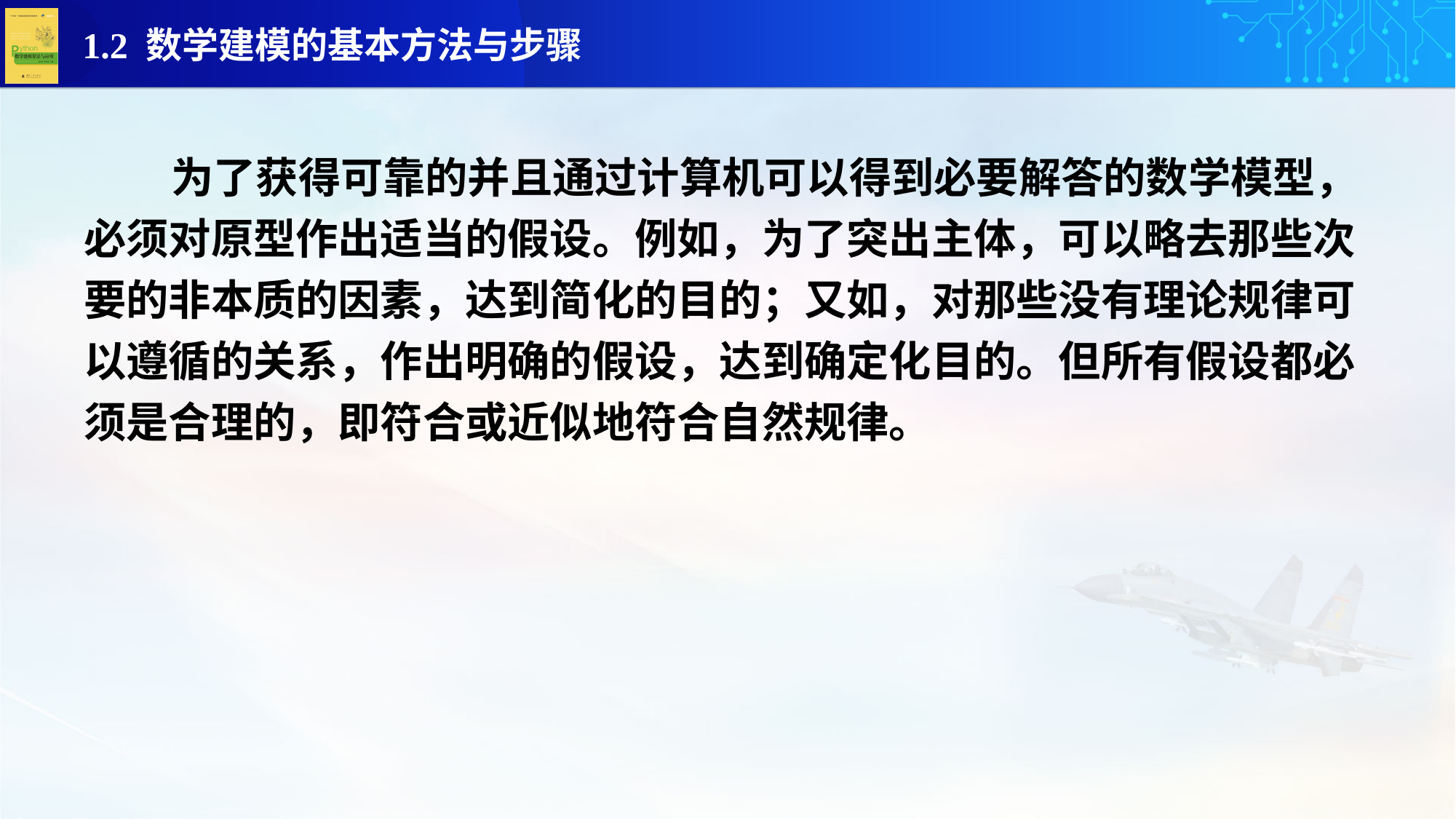

为了获得可靠的并且通过计算机可以得到必要解答的数学模型，必须对原型作出适当的假设。例如，为了突出主体，可以略去那些次要的非本质的因素，达到简化的目的；又如，对那些没有理论规律可以遵循的关系，作出明确的假设，达到确定化目的。但所有假设都必须是合理的，即符合或近似地符合自然规律。